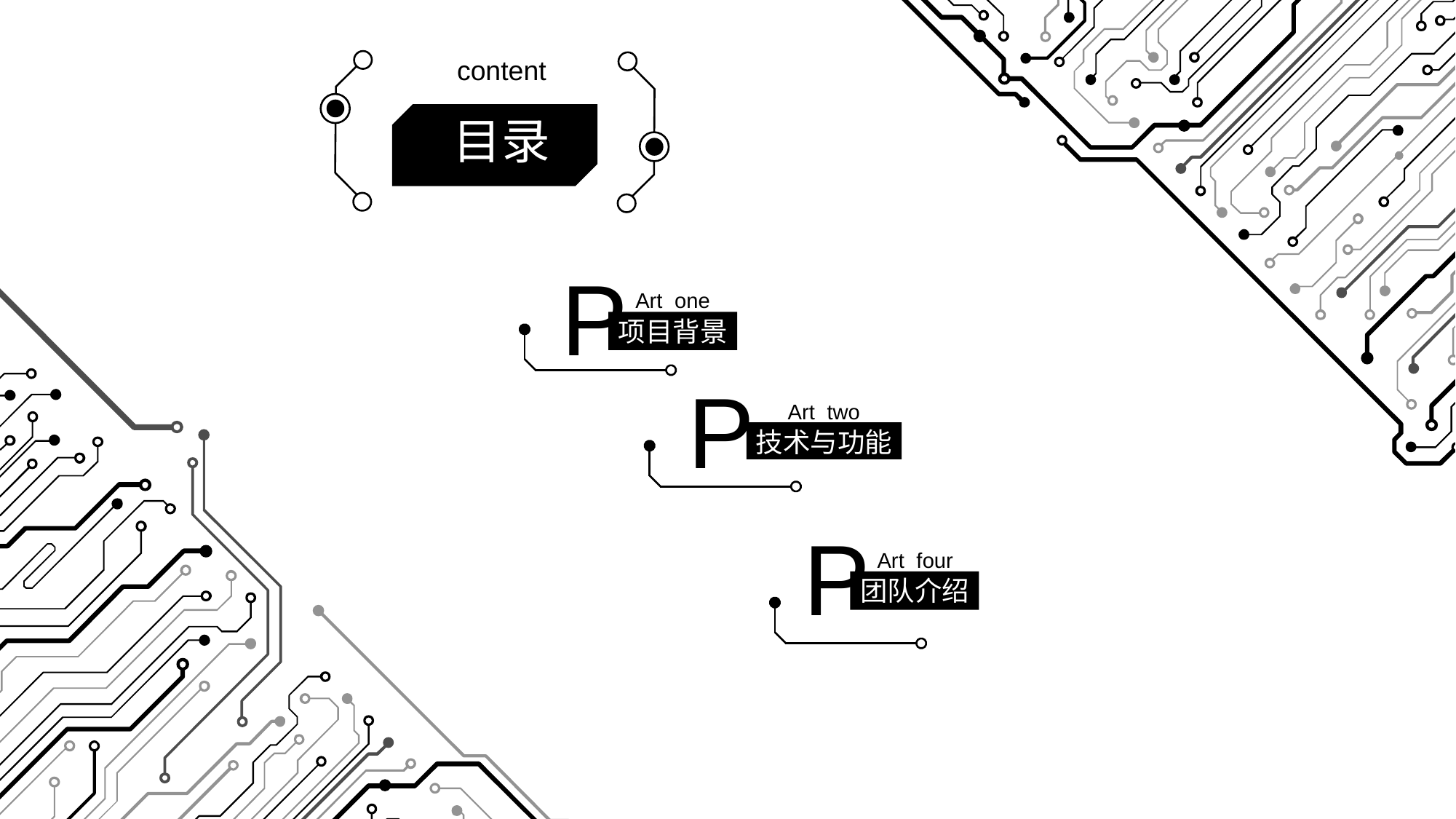

content
目录

P
Art  one
项目背景

P
Art  two
技术与功能

P
Art  four
团队介绍